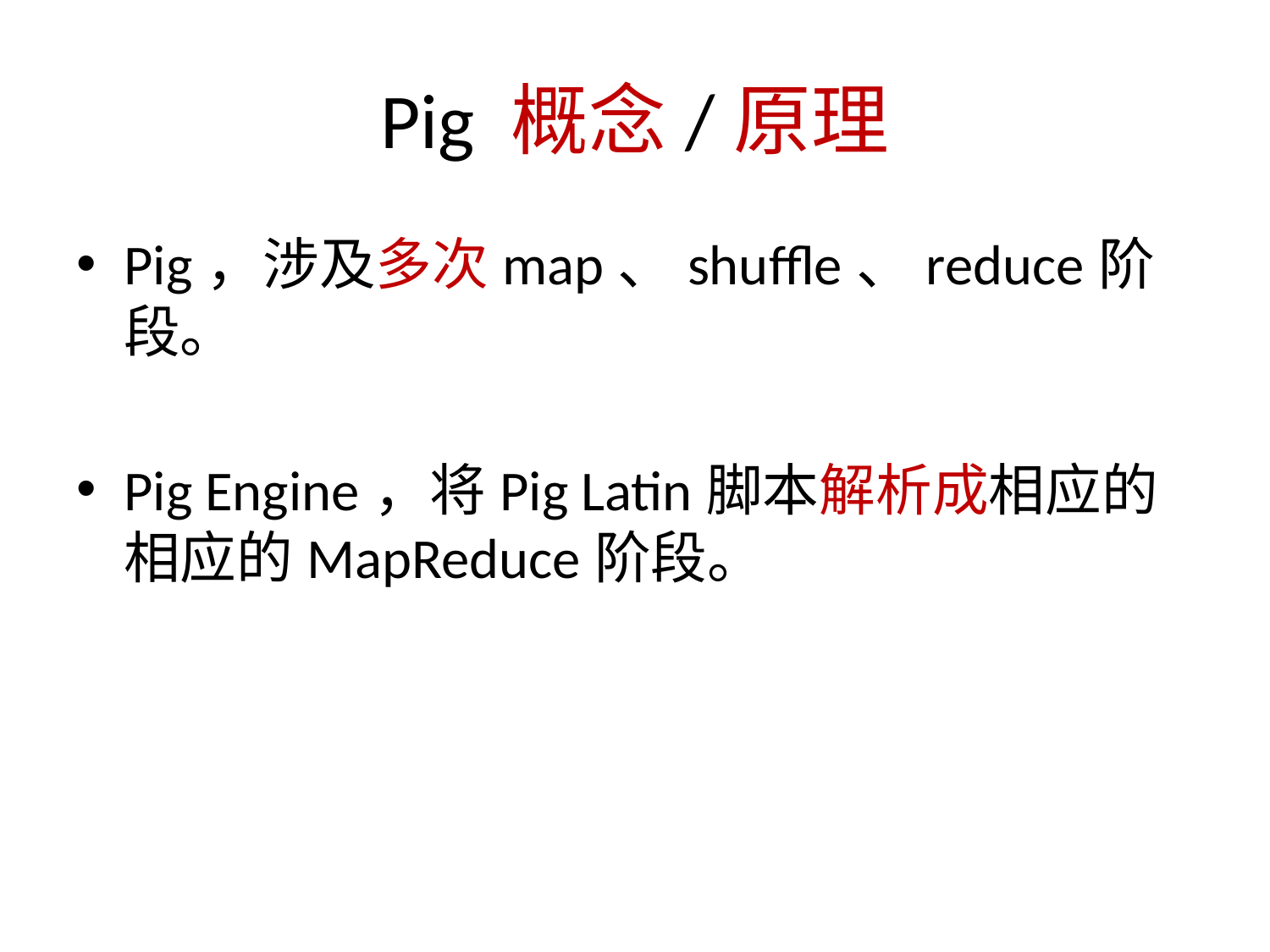

# Pig 概念/原理
Pig，涉及多次map、shuffle、reduce阶段。

Pig Engine，将Pig Latin脚本解析成相应的相应的MapReduce阶段。